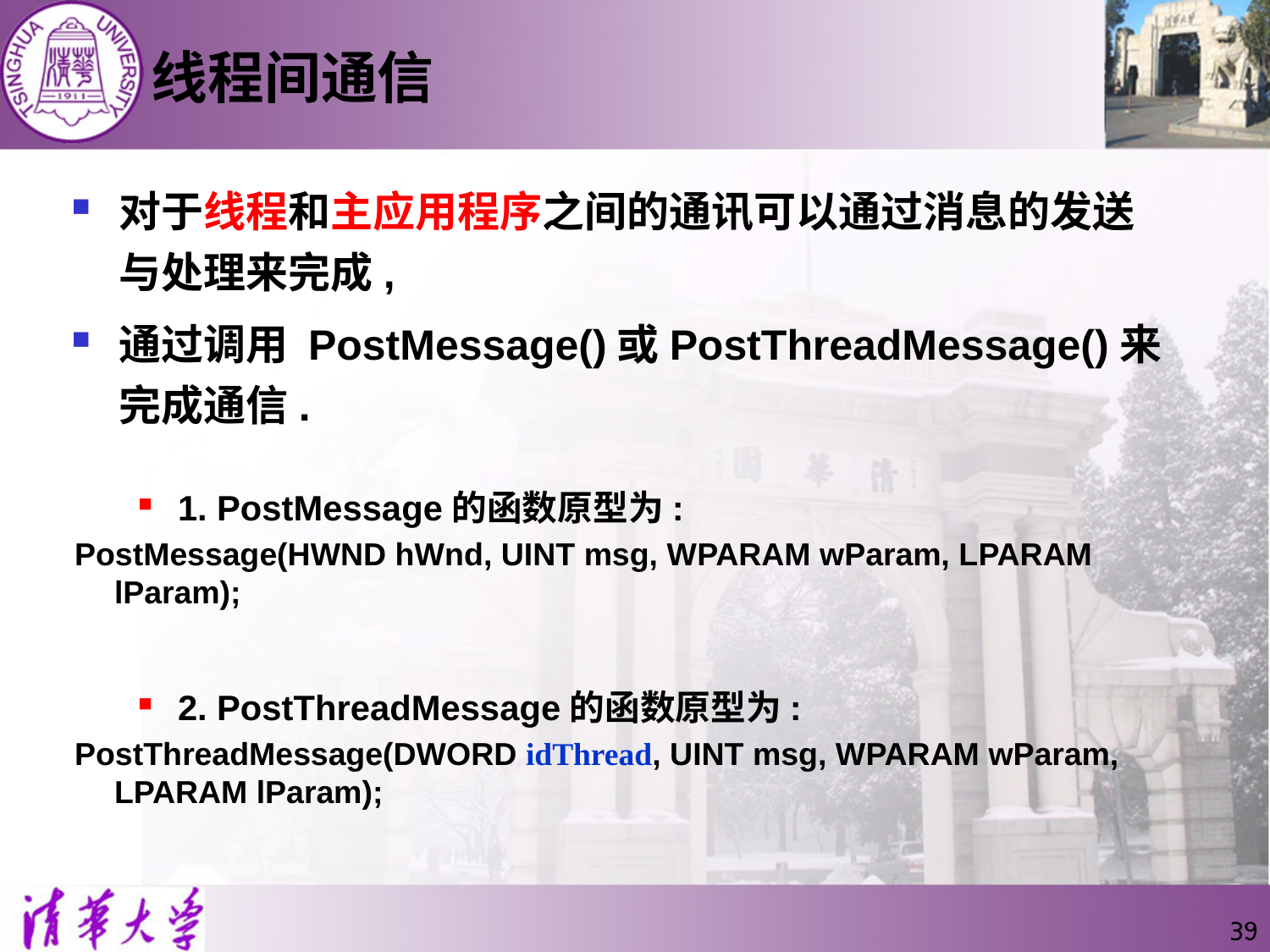

线程间通信
对于线程和主应用程序之间的通讯可以通过消息的发送与处理来完成,
通过调用 PostMessage()或PostThreadMessage()来完成通信.

1. PostMessage的函数原型为:
PostMessage(HWND hWnd, UINT msg, WPARAM wParam, LPARAM lParam);

2. PostThreadMessage的函数原型为:
PostThreadMessage(DWORD idThread, UINT msg, WPARAM wParam, LPARAM lParam);
39